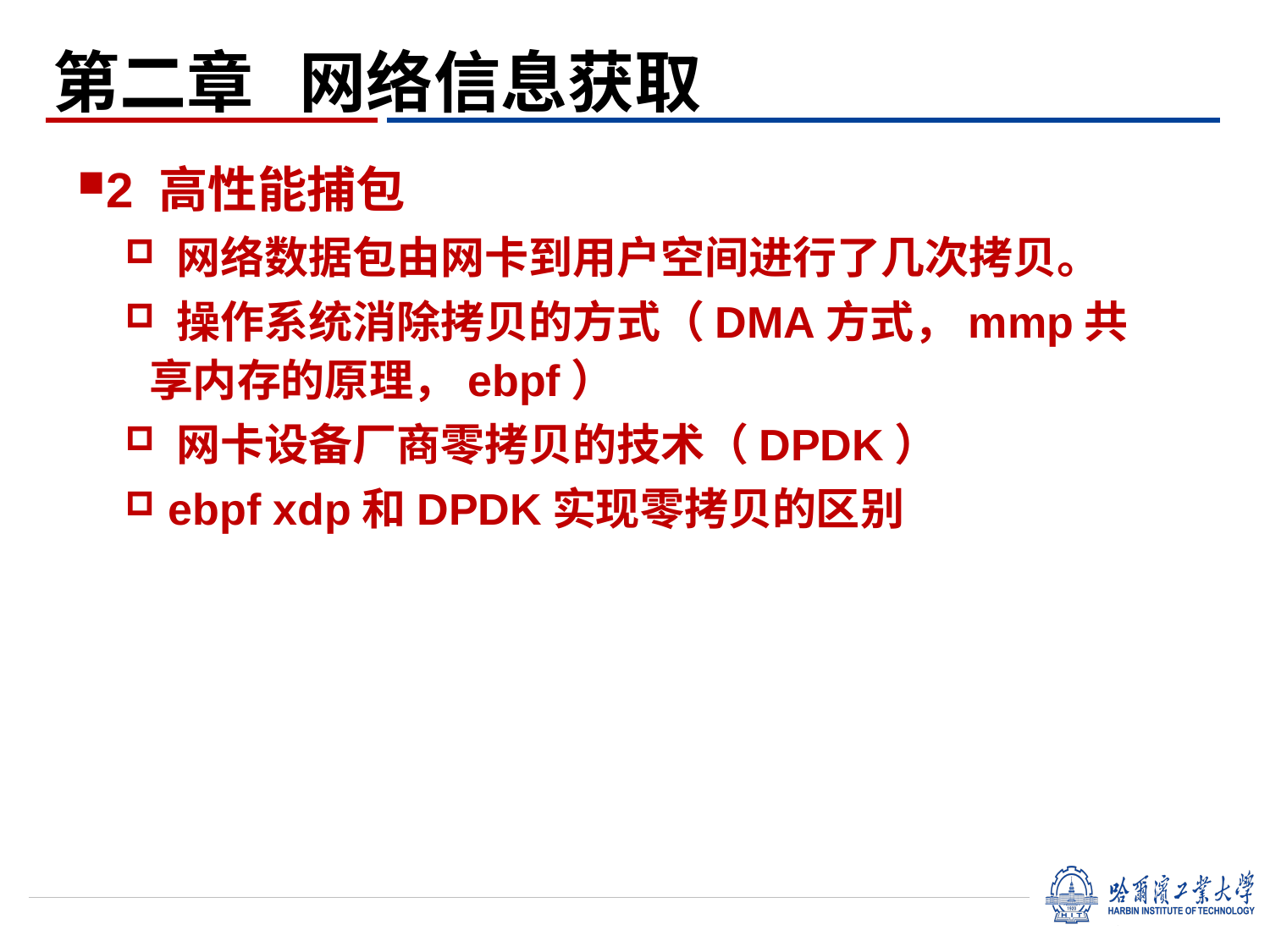

第二章   网络信息获取
2 高性能捕包
 网络数据包由网卡到用户空间进行了几次拷贝。
 操作系统消除拷贝的方式（DMA方式，mmp共享内存的原理，ebpf）
 网卡设备厂商零拷贝的技术（DPDK）
 ebpf xdp和DPDK实现零拷贝的区别